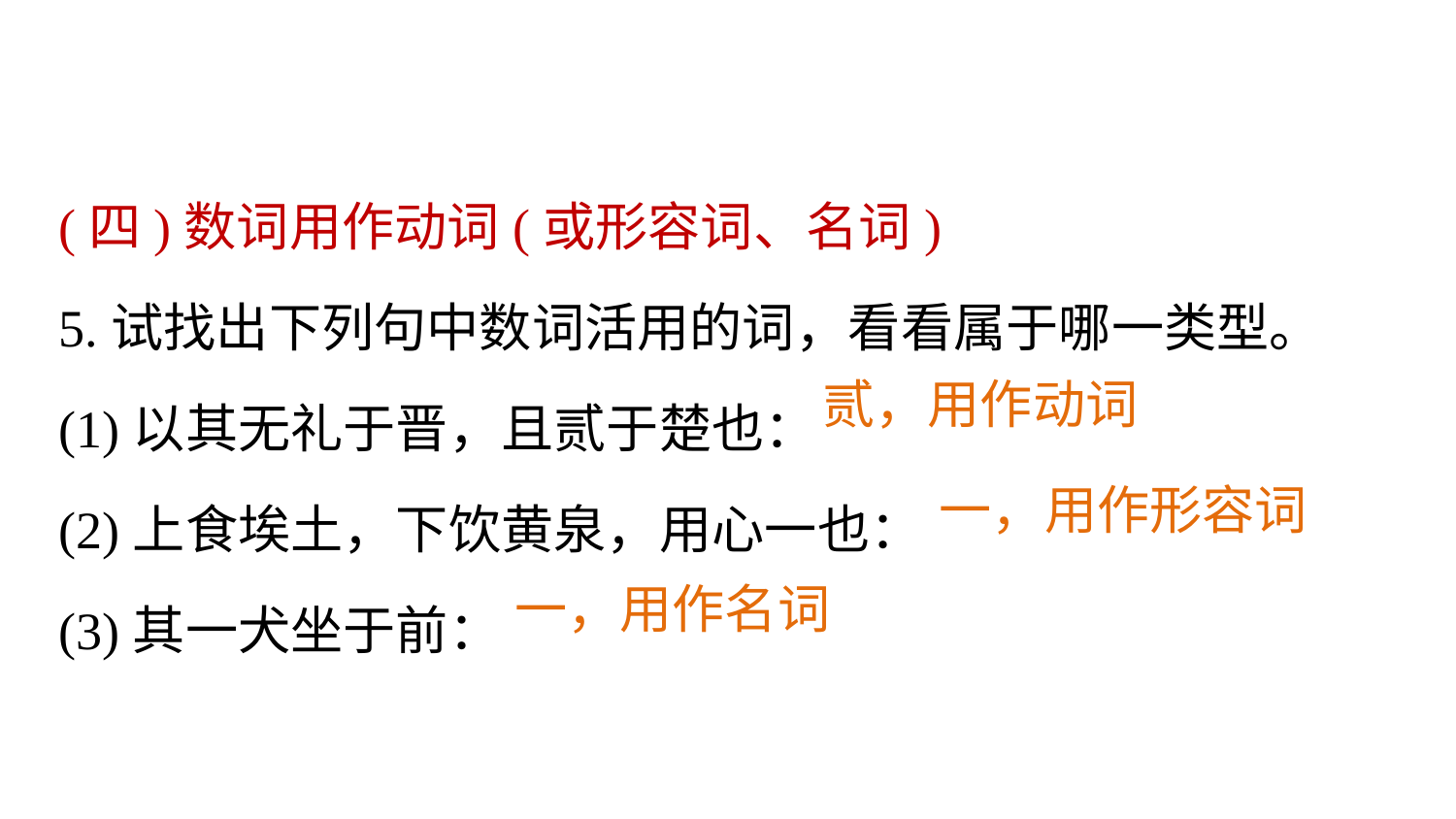

(四)数词用作动词(或形容词、名词)
5.试找出下列句中数词活用的词，看看属于哪一类型。
(1)以其无礼于晋，且贰于楚也：
(2)上食埃土，下饮黄泉，用心一也：
(3)其一犬坐于前：
贰，用作动词
一，用作形容词
一，用作名词